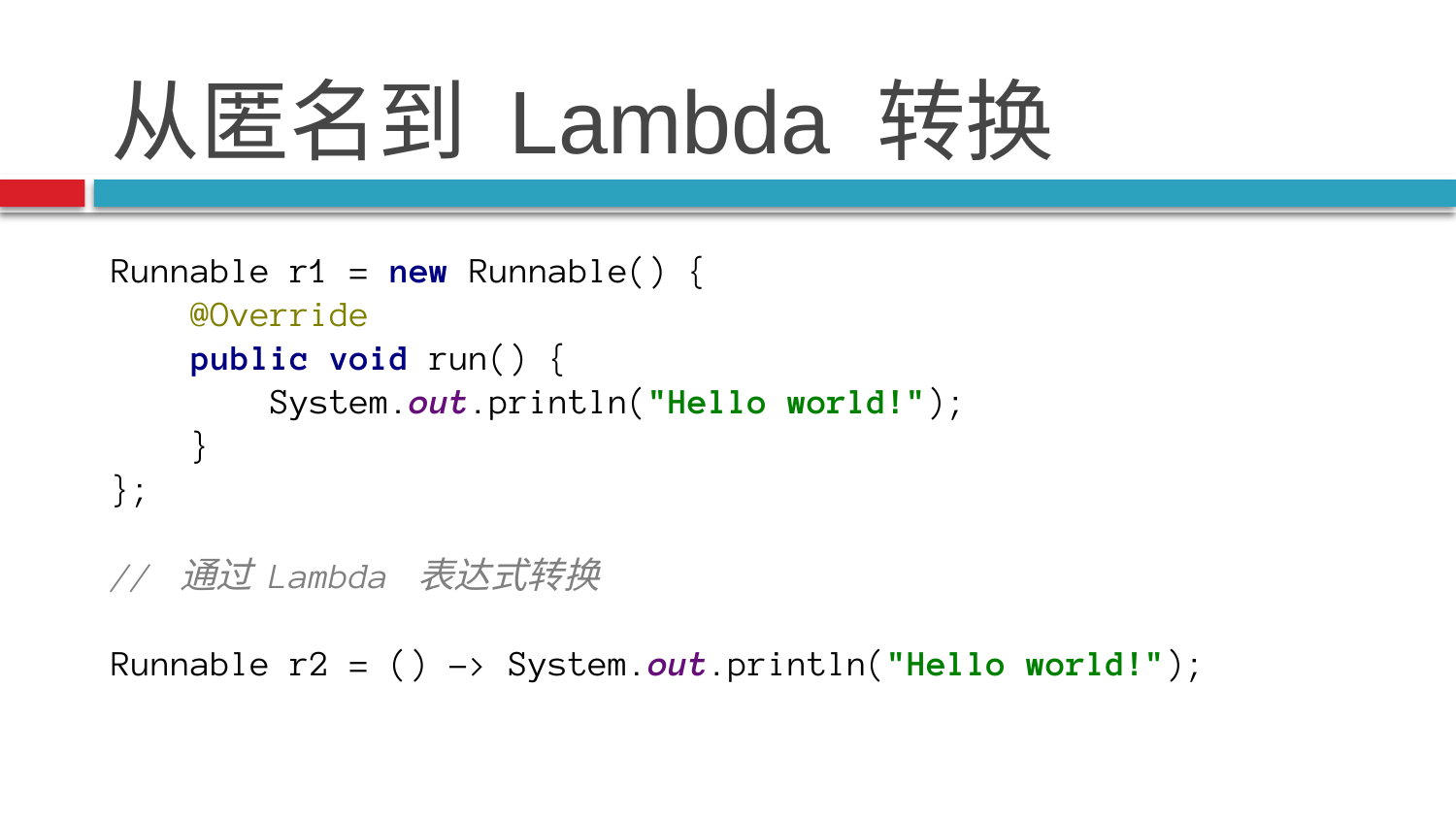

# 从匿名到 Lambda 转换
Runnable r1 = new Runnable() {
    @Override
    public void run() {
        System.out.println("Hello world!");
    }
};
// 通过 Lambda 表达式转换
Runnable r2 = () -> System.out.println("Hello world!");